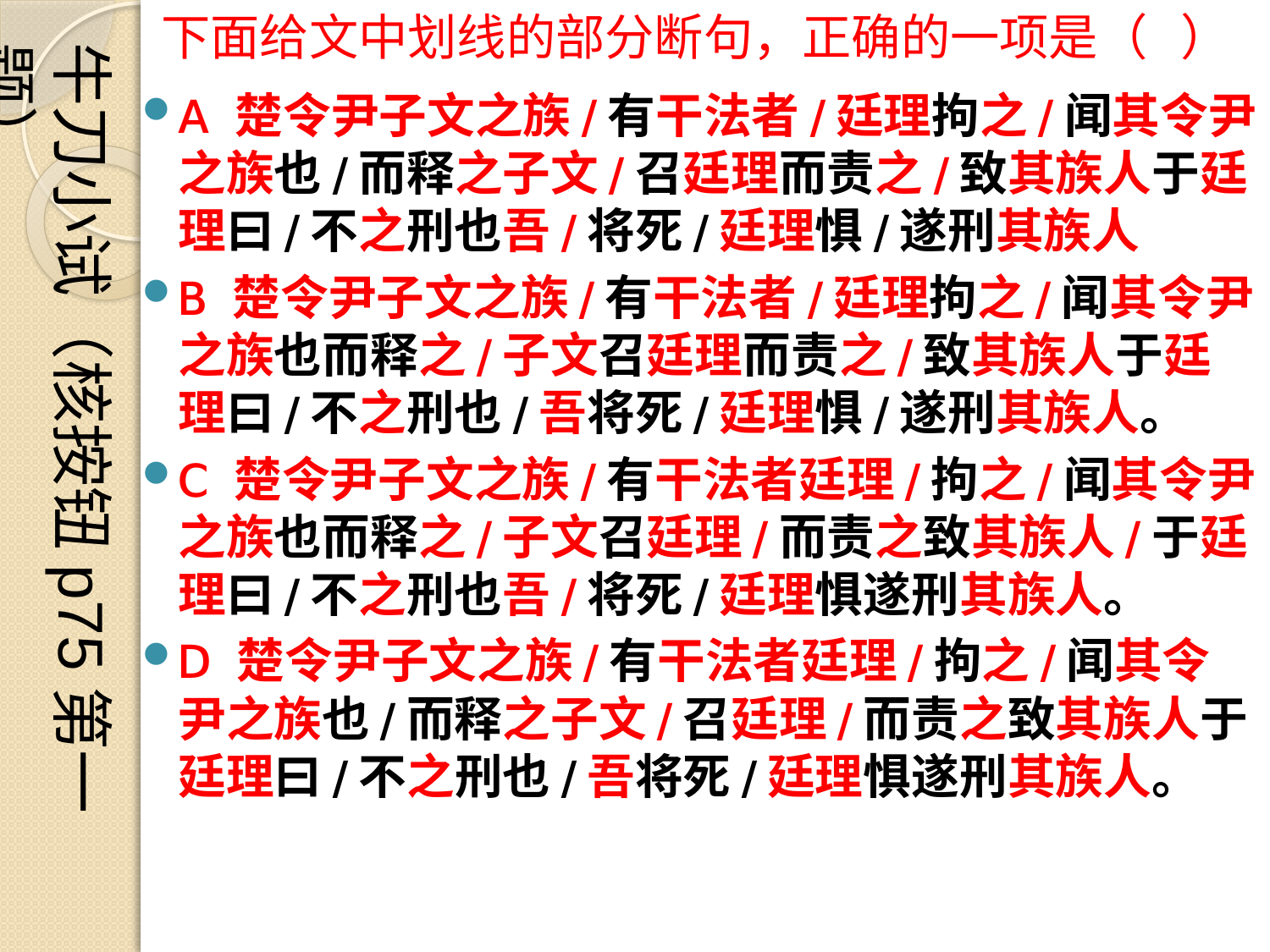

下面给文中划线的部分断句，正确的一项是（   ）
牛刀小试（核按钮p75第一题）
A 楚令尹子文之族/有干法者/廷理拘之/闻其令尹之族也/而释之子文/召廷理而责之/致其族人于廷理曰/不之刑也吾/将死/廷理惧/遂刑其族人
B 楚令尹子文之族/有干法者/廷理拘之/闻其令尹之族也而释之/子文召廷理而责之/致其族人于廷理曰/不之刑也/吾将死/廷理惧/遂刑其族人。
C 楚令尹子文之族/有干法者廷理/拘之/闻其令尹之族也而释之/子文召廷理/而责之致其族人/于廷理曰/不之刑也吾/将死/廷理惧遂刑其族人。
D 楚令尹子文之族/有干法者廷理/拘之/闻其令尹之族也/而释之子文/召廷理/而责之致其族人于廷理曰/不之刑也/吾将死/廷理惧遂刑其族人。